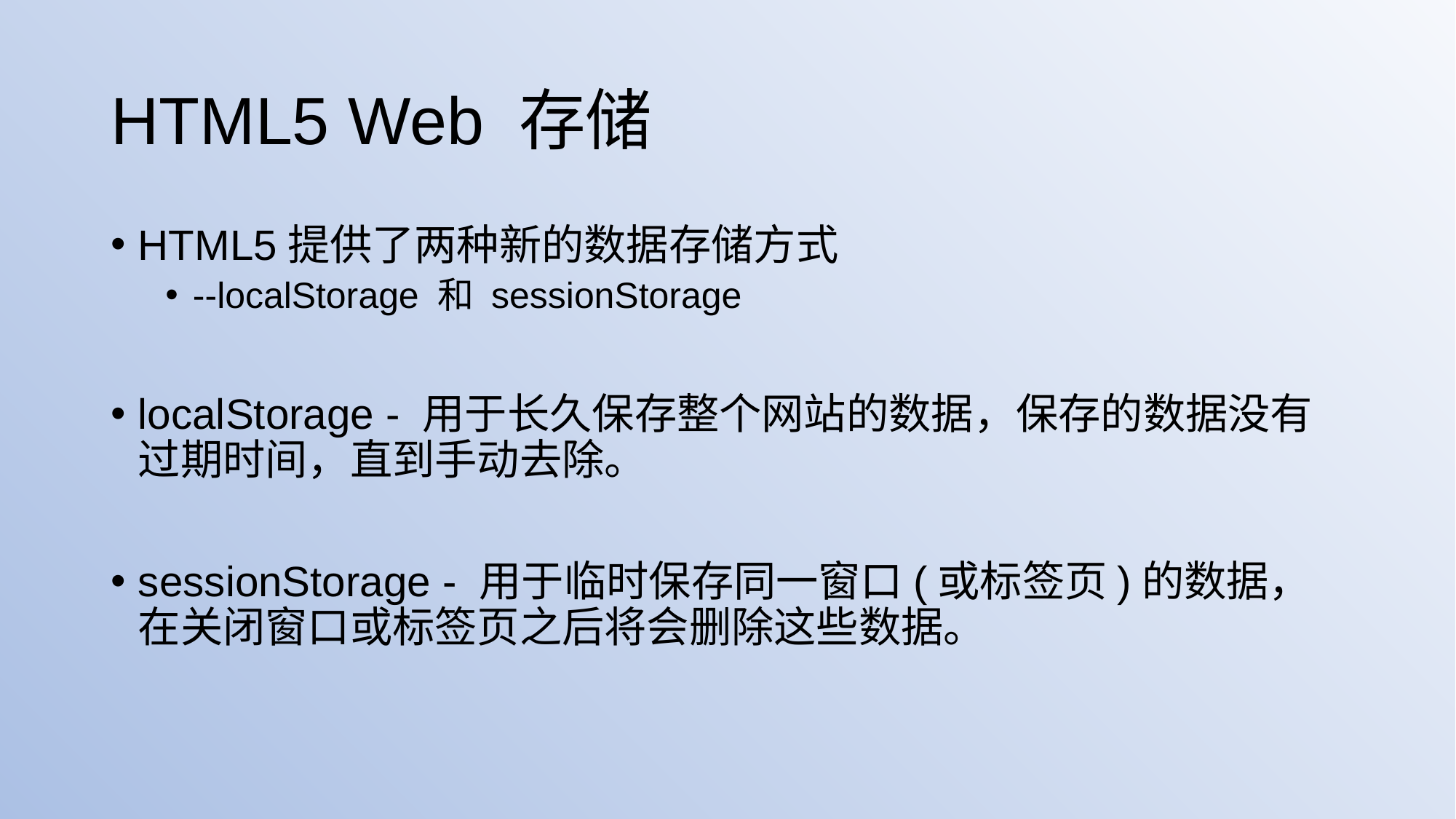

# HTML5 Web 存储
HTML5提供了两种新的数据存储方式
--localStorage 和 sessionStorage

localStorage - 用于长久保存整个网站的数据，保存的数据没有过期时间，直到手动去除。

sessionStorage - 用于临时保存同一窗口(或标签页)的数据，在关闭窗口或标签页之后将会删除这些数据。